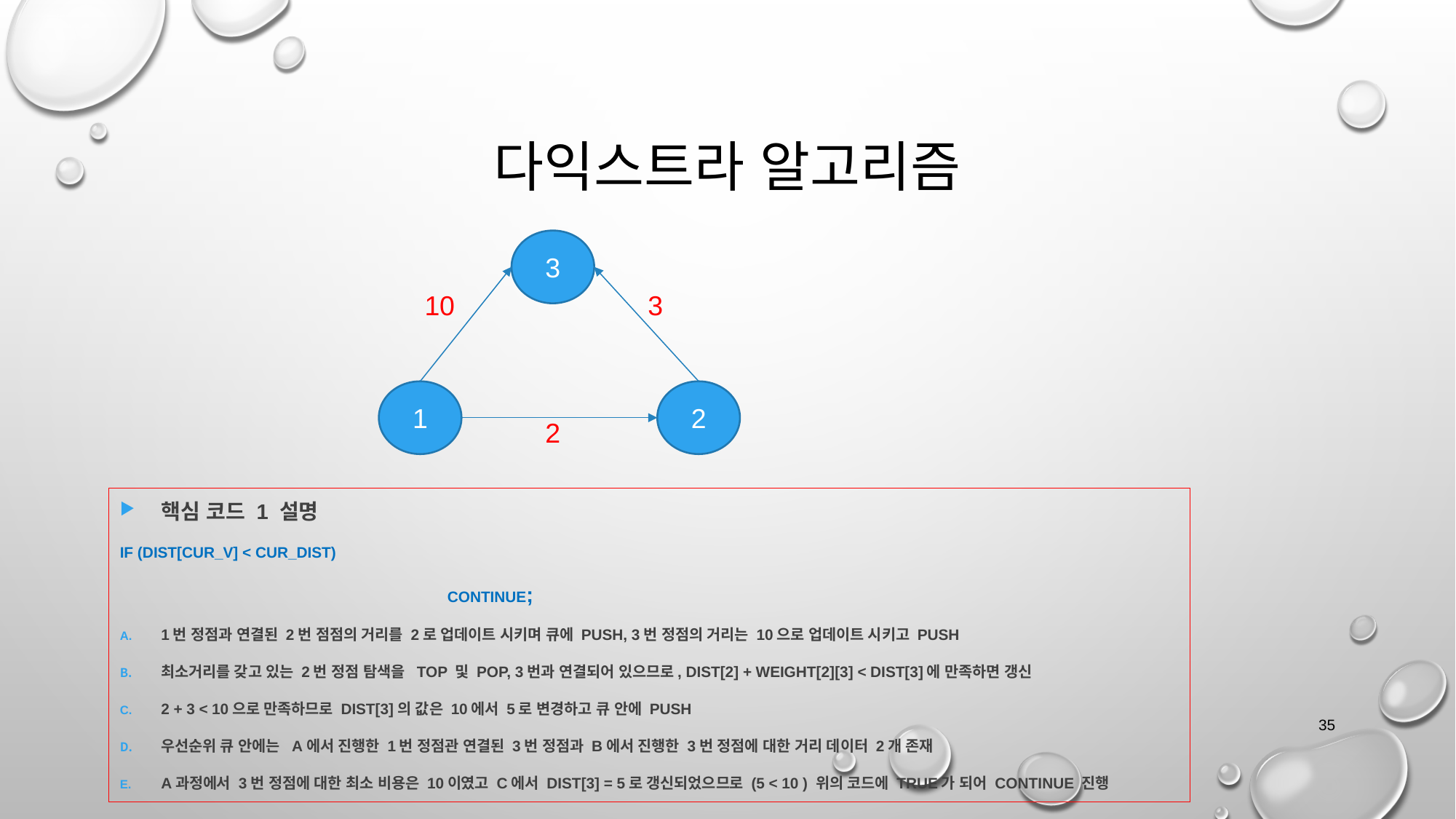

# 다익스트라 알고리즘
3
10
3
1
2
2
핵심 코드 1 설명
if (dist[Cur_V] < Cur_Dist)
			continue;
1번 정점과 연결된 2번 점점의 거리를 2로 업데이트 시키며 큐에 push, 3번 정점의 거리는 10으로 업데이트 시키고 push
최소거리를 갖고 있는 2번 정점 탐색을  top 및 pop, 3번과 연결되어 있으므로, dist[2] + weight[2][3] < dist[3]에 만족하면 갱신
2 + 3 < 10으로 만족하므로 dist[3]의 값은 10에서 5로 변경하고 큐 안에 push
우선순위 큐 안에는  A에서 진행한 1번 정점관 연결된 3번 정점과 B에서 진행한 3번 정점에 대한 거리 데이터 2개 존재
A과정에서 3번 정점에 대한 최소 비용은 10이였고 C에서 dist[3] = 5로 갱신되었으므로 (5 < 10 ) 위의 코드에 true가 되어 continue 진행

35